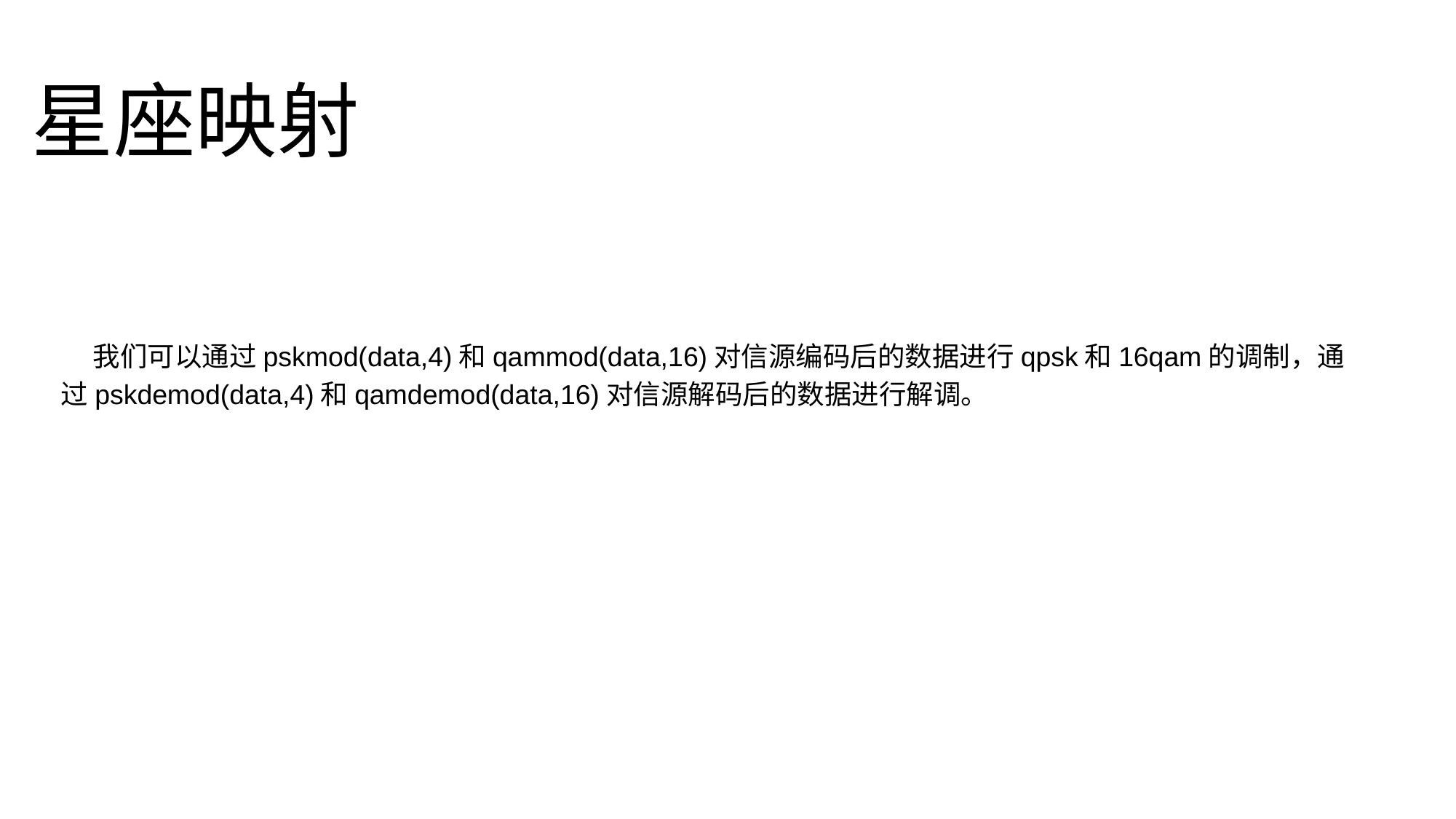

星座映射
我们可以通过pskmod(data,4)和qammod(data,16)对信源编码后的数据进行qpsk和16qam的调制，通过pskdemod(data,4)和qamdemod(data,16)对信源解码后的数据进行解调。